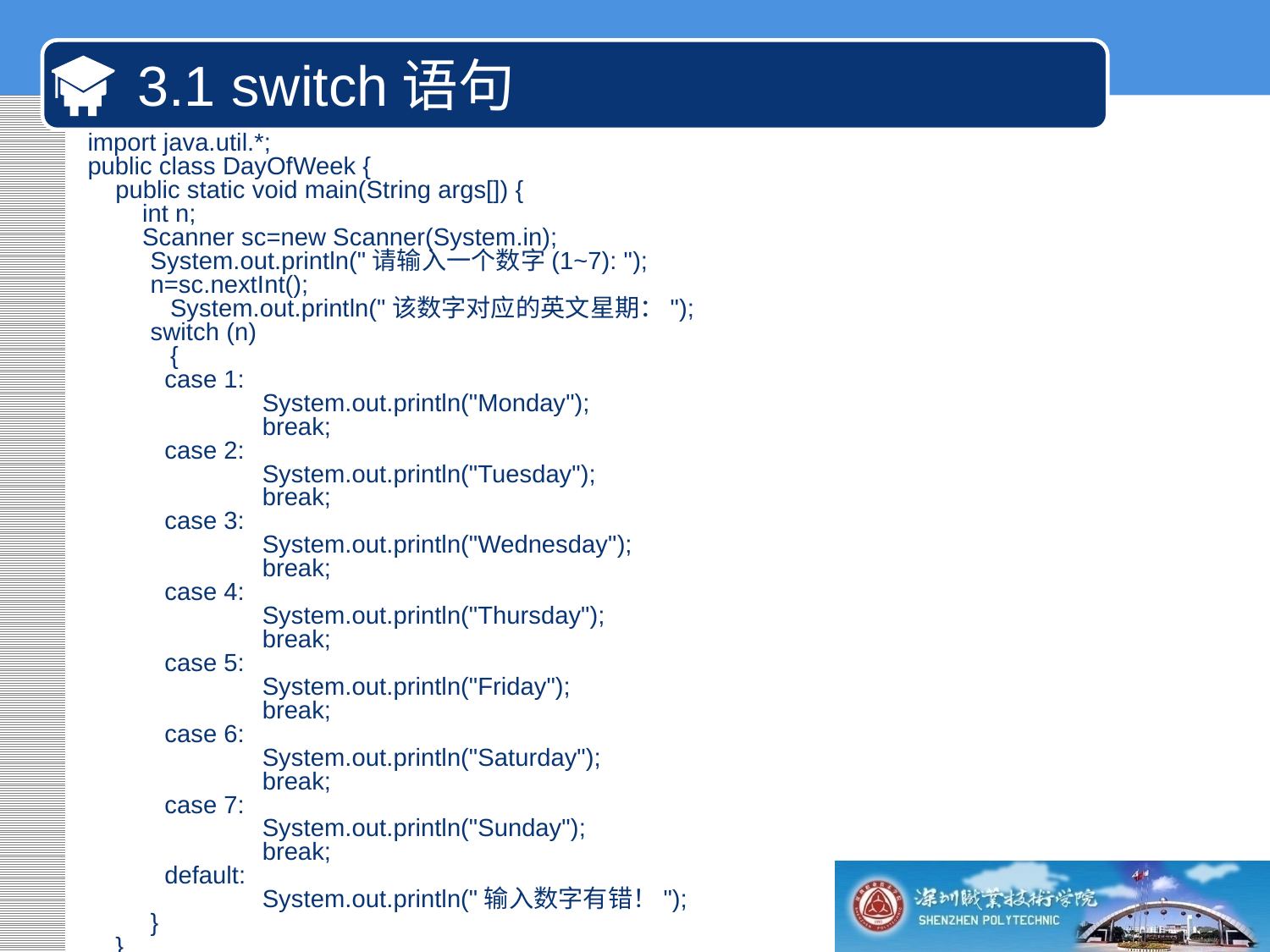

# 3.1 switch语句
import java.util.*;
public class DayOfWeek {
    public static void main(String args[]) {
    	 int n;
    	 Scanner sc=new Scanner(System.in);
         System.out.println("请输入一个数字(1~7): ");
         n=sc.nextInt();
	     System.out.println("该数字对应的英文星期：");
         switch (n)
	     {
           case 1:
           	System.out.println("Monday");
           	break;
           case 2:
           	System.out.println("Tuesday");
           	break;
           case 3:
           	System.out.println("Wednesday");
           	break;
           case 4:
           	System.out.println("Thursday");
           	break;
           case 5:
           	System.out.println("Friday");
           	break;
           case 6:
           	System.out.println("Saturday");
           	break;
           case 7:
           	System.out.println("Sunday");
           	break;
           default:
           	System.out.println("输入数字有错！");
         }
    }
}